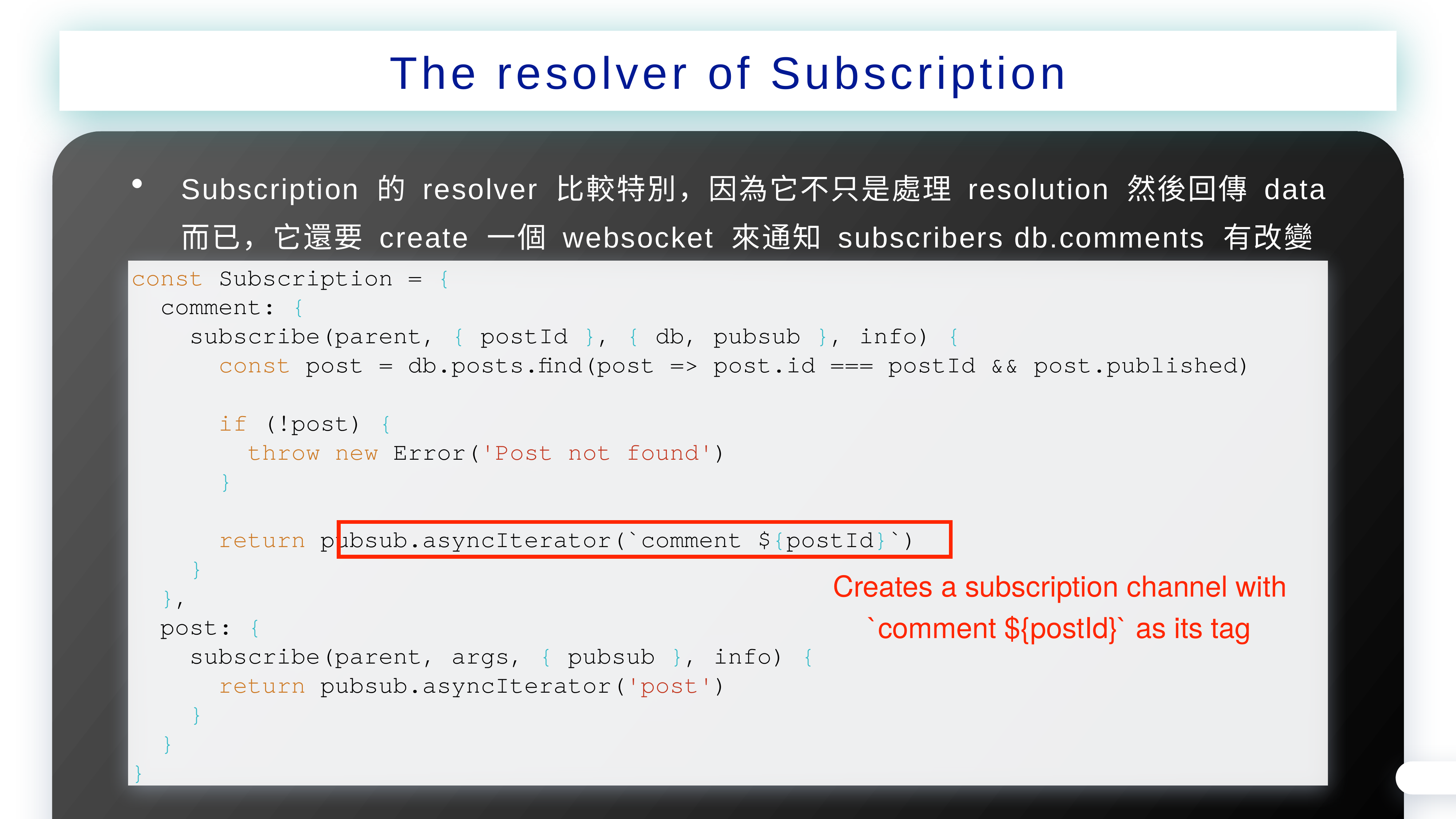

The resolver of Subscription
Subscription 的 resolver 比較特別，因為它不只是處理 resolution 然後回傳 data 而已，它還要 create 一個 websocket 來通知 subscribers db.comments 有改變
const Subscription = {
  comment: {
    subscribe(parent, { postId }, { db, pubsub }, info) {
      const post = db.posts.find(post => post.id === postId && post.published)

      if (!post) {
        throw new Error('Post not found')
      }

      return pubsub.asyncIterator(`comment ${postId}`)
    }
  },
  post: {
    subscribe(parent, args, { pubsub }, info) {
      return pubsub.asyncIterator('post')
    }
  }
}

Creates a subscription channel with `comment ${postId}` as its tag
31